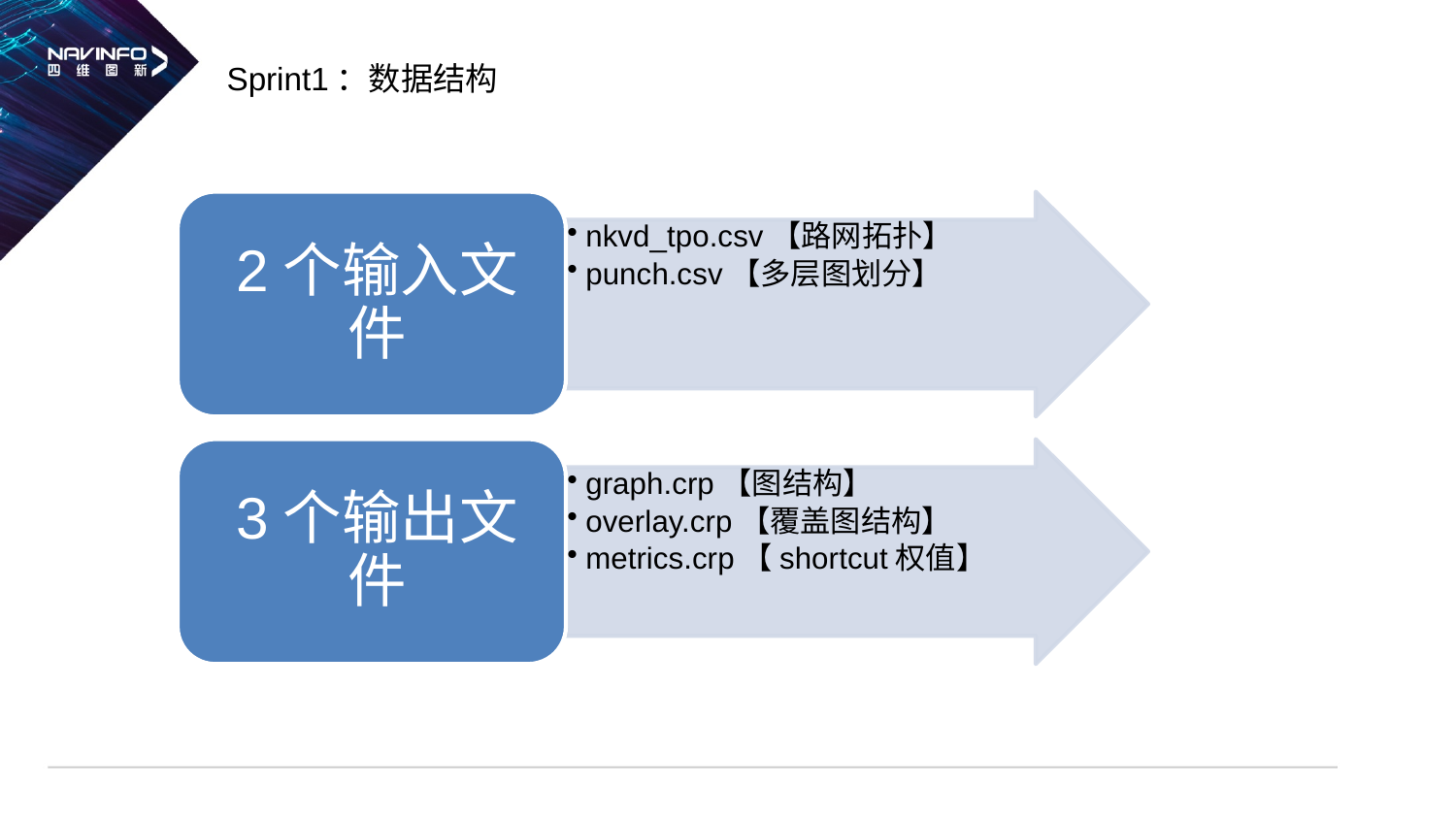

# Sprint1：数据结构
nkvd_tpo.csv【路网拓扑】
punch.csv【多层图划分】
2个输入文件
graph.crp【图结构】
overlay.crp【覆盖图结构】
metrics.crp【shortcut权值】
3个输出文件